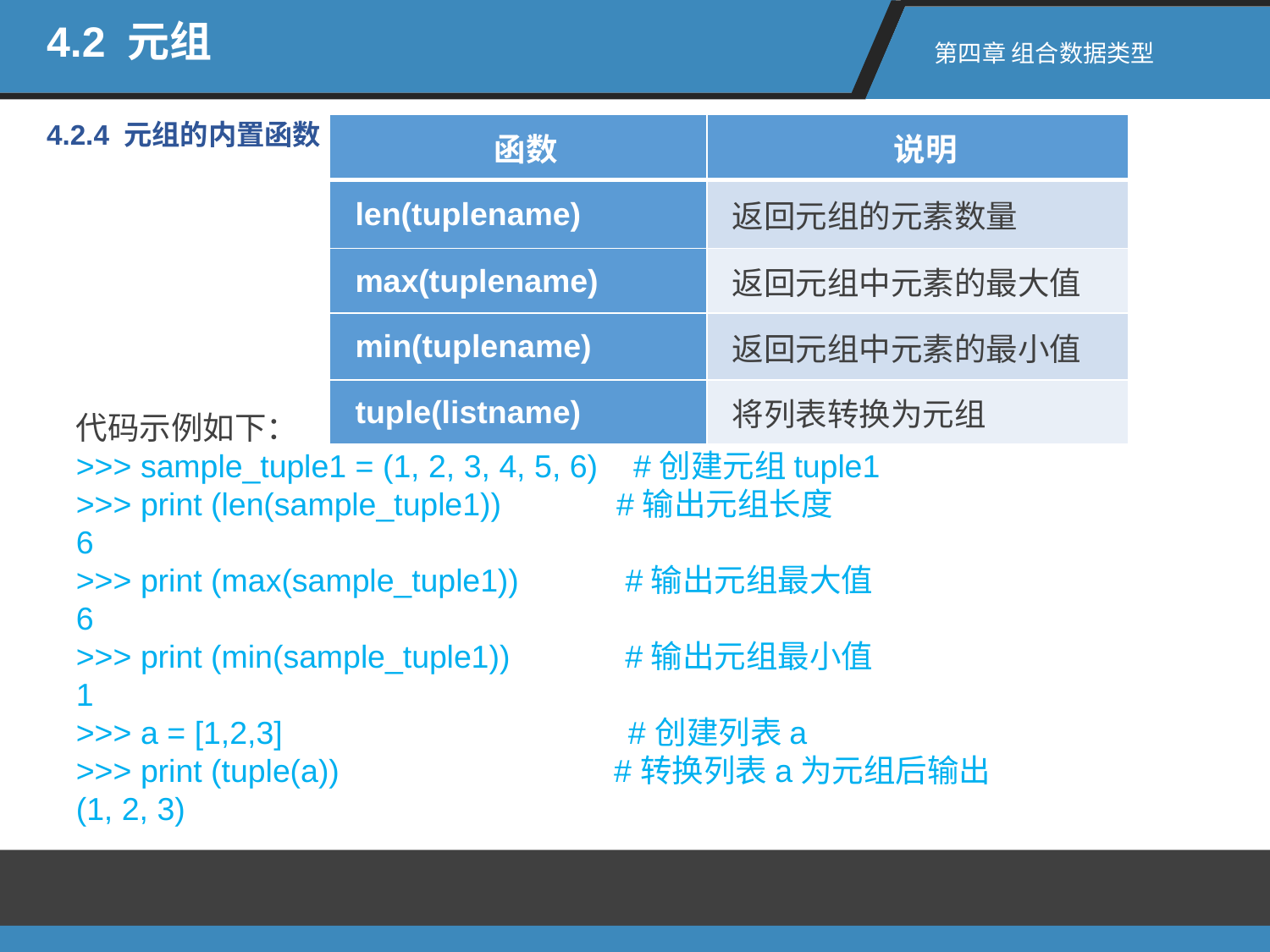

4.2 元组
第四章 组合数据类型
4.2.4 元组的内置函数
| 函数 | 说明 |
| --- | --- |
| len(tuplename) | 返回元组的元素数量 |
| max(tuplename) | 返回元组中元素的最大值 |
| min(tuplename) | 返回元组中元素的最小值 |
| tuple(listname) | 将列表转换为元组 |
代码示例如下：
>>> sample_tuple1 = (1, 2, 3, 4, 5, 6)    #创建元组tuple1
>>> print (len(sample_tuple1))             #输出元组长度
6
>>> print (max(sample_tuple1))            #输出元组最大值
6
>>> print (min(sample_tuple1))             #输出元组最小值
1
>>> a = [1,2,3]                                       #创建列表a
>>> print (tuple(a))                               #转换列表a为元组后输出
(1, 2, 3)